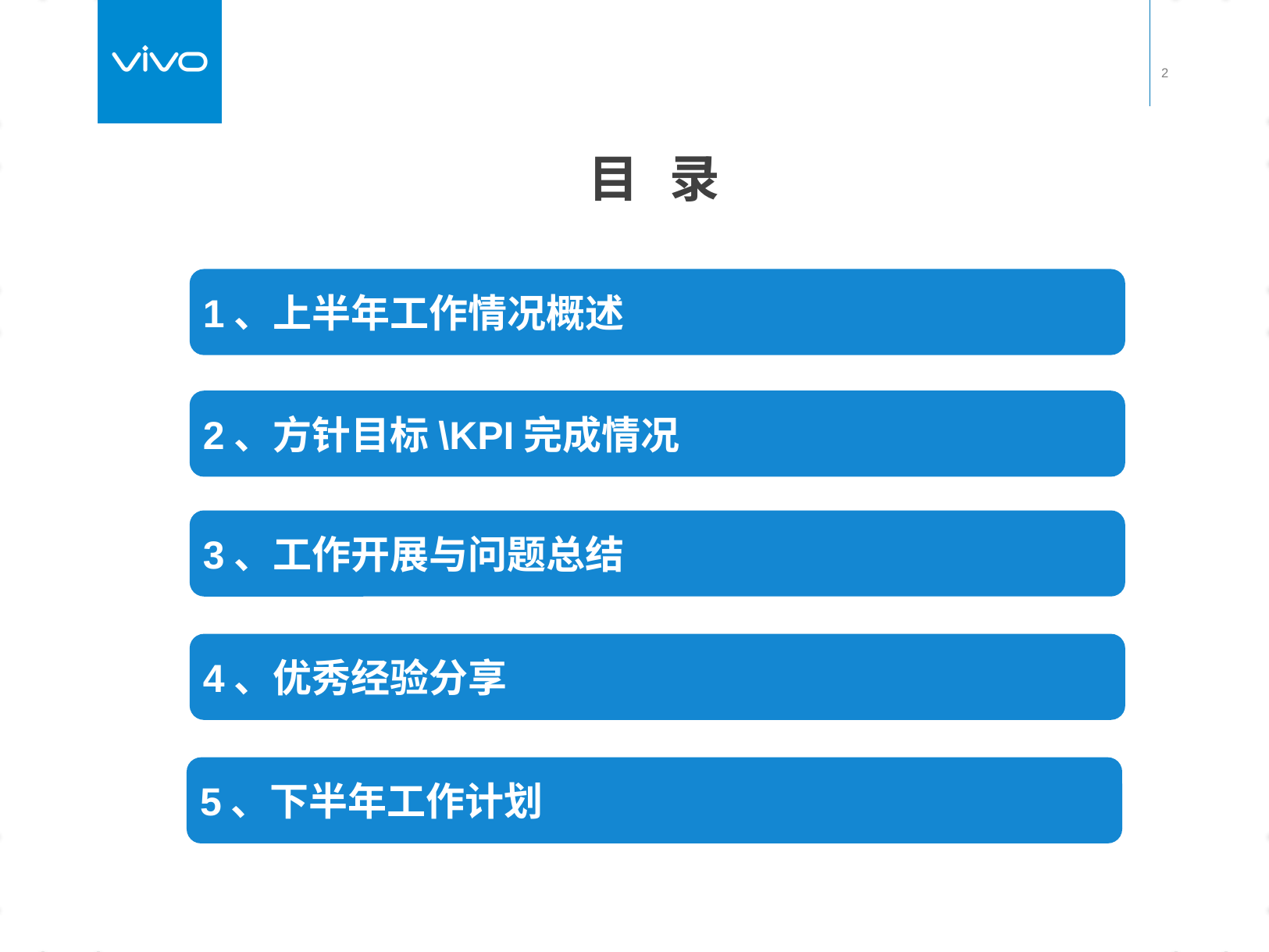

# 目  录
1、上半年工作情况概述
2、方针目标\KPI完成情况
3、工作开展与问题总结
4、优秀经验分享
5、下半年工作计划